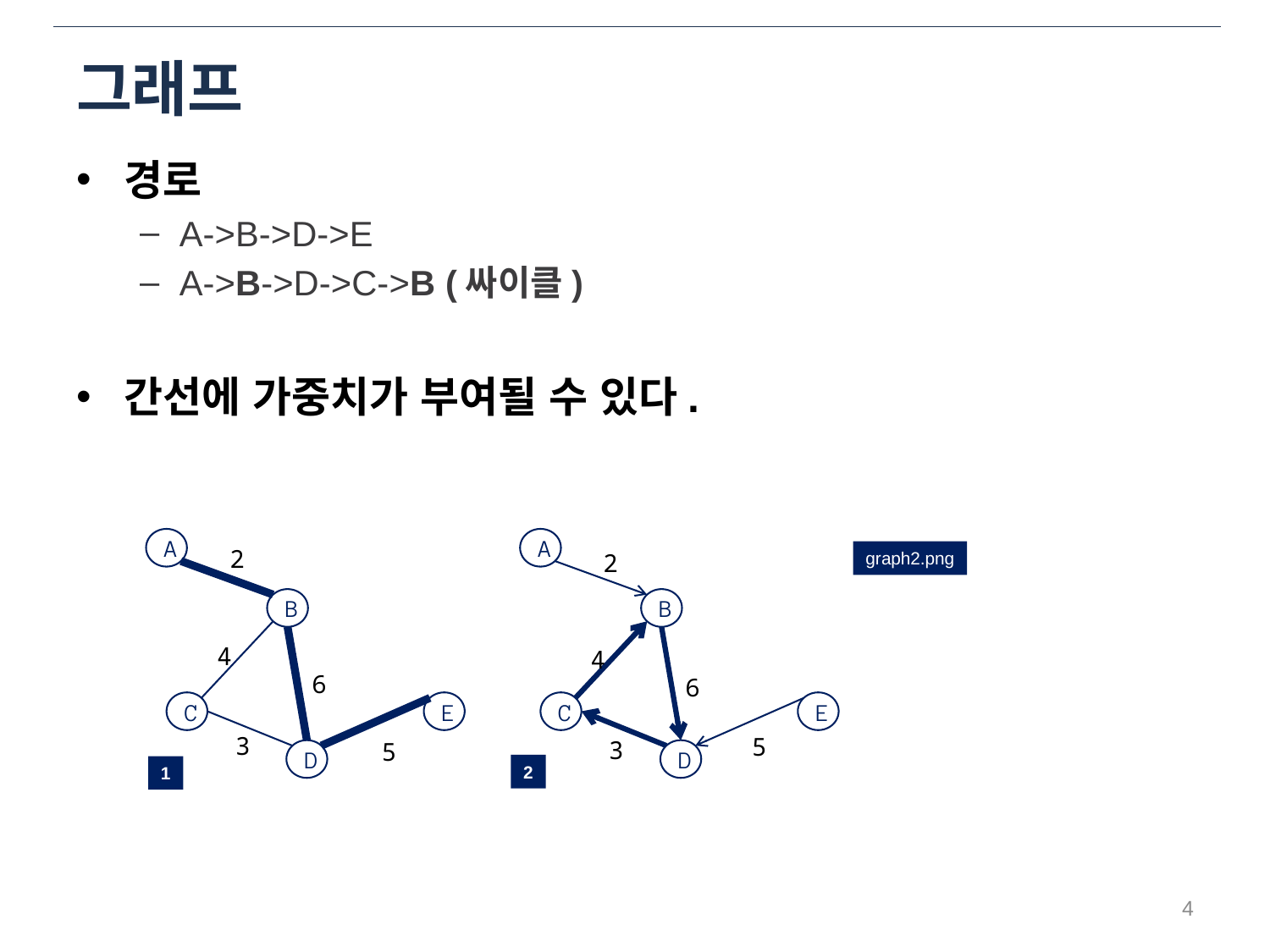

# 그래프
경로
A->B->D->E
A->B->D->C->B (싸이클)

간선에 가중치가 부여될 수 있다.

A
B
C
E
D
A
B
C
E
D
2
2
4
4
6
6
3
5
3
5
graph2.png
2
1
4